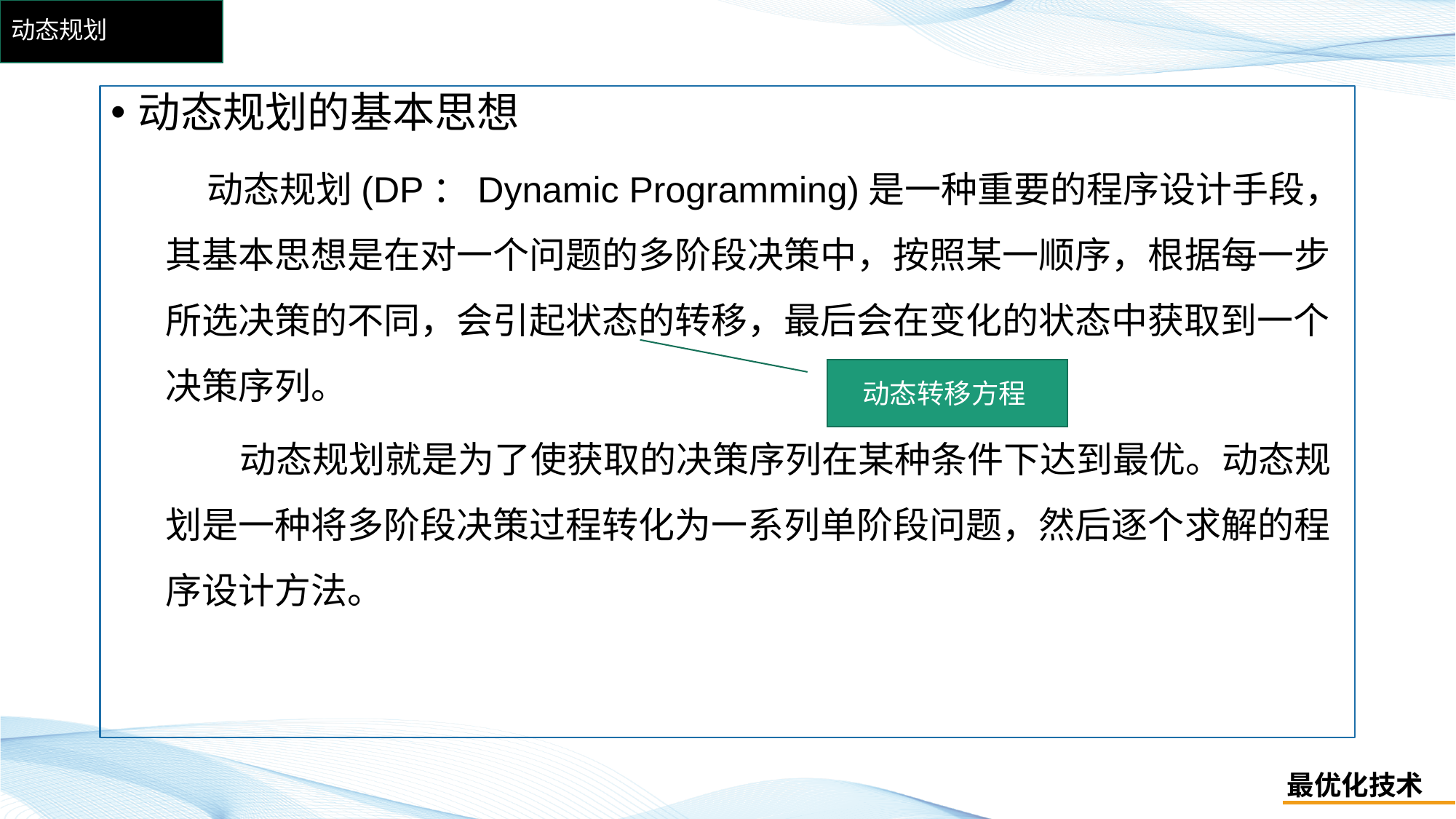

# 动态规划
动态规划的基本思想
    动态规划(DP：Dynamic Programming)是一种重要的程序设计手段，其基本思想是在对一个问题的多阶段决策中，按照某一顺序，根据每一步所选决策的不同，会引起状态的转移，最后会在变化的状态中获取到一个决策序列。
        动态规划就是为了使获取的决策序列在某种条件下达到最优。动态规划是一种将多阶段决策过程转化为一系列单阶段问题，然后逐个求解的程序设计方法。

动态转移方程